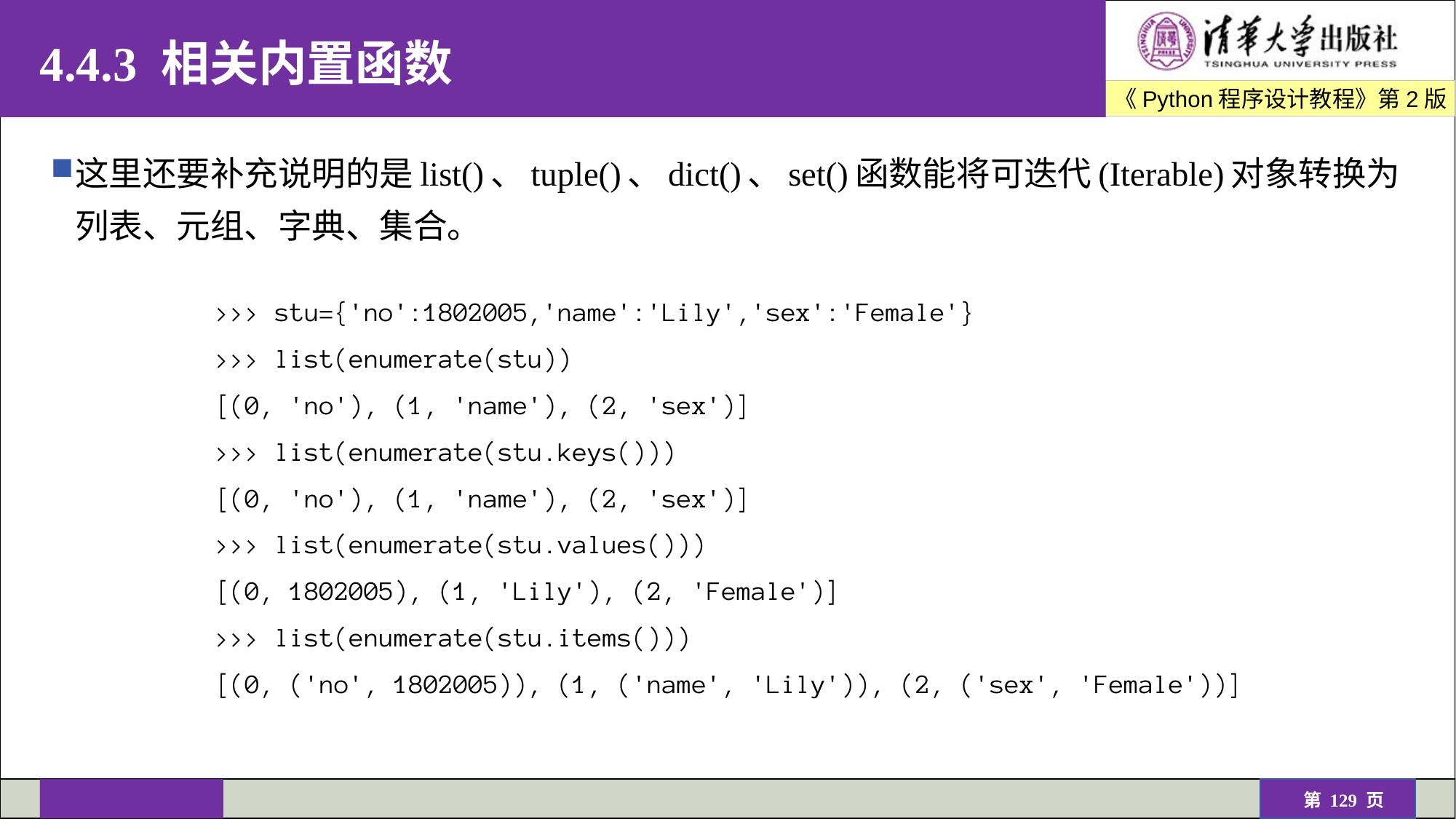

# 4.4.3 相关内置函数
这里还要补充说明的是list()、tuple()、dict()、set()函数能将可迭代(Iterable)对象转换为列表、元组、字典、集合。
>>> stu={'no':1802005,'name':'Lily','sex':'Female'}
>>> list(enumerate(stu))
[(0, 'no'), (1, 'name'), (2, 'sex')]
>>> list(enumerate(stu.keys()))
[(0, 'no'), (1, 'name'), (2, 'sex')]
>>> list(enumerate(stu.values()))
[(0, 1802005), (1, 'Lily'), (2, 'Female')]
>>> list(enumerate(stu.items()))
[(0, ('no', 1802005)), (1, ('name', 'Lily')), (2, ('sex', 'Female'))]